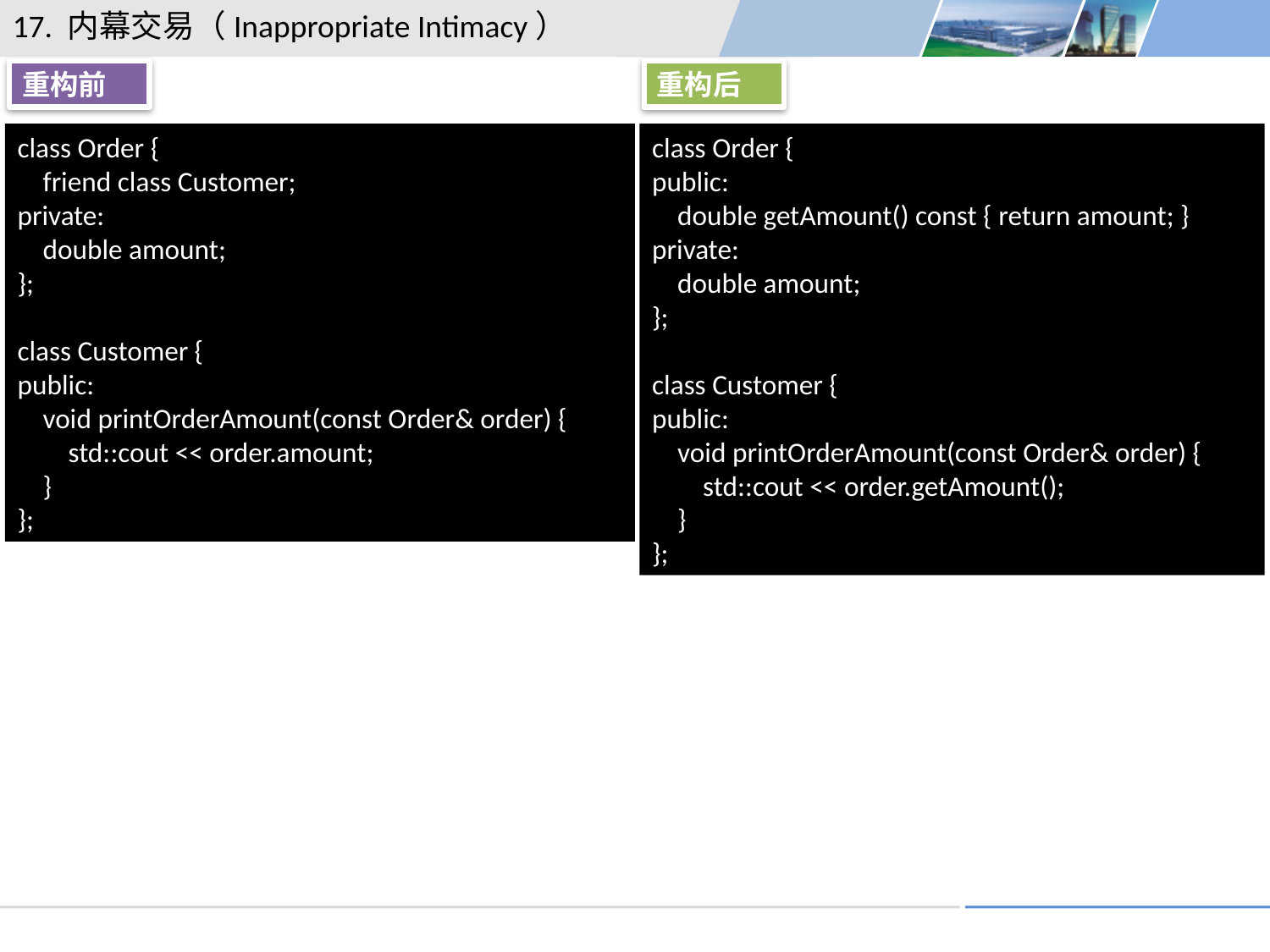

17. 内幕交易（Inappropriate Intimacy）
重构前
重构后
class Order {
    friend class Customer;
private:
    double amount;
};

class Customer {
public:
    void printOrderAmount(const Order& order) {
        std::cout << order.amount;
    }
};
class Order {
public:
    double getAmount() const { return amount; }
private:
    double amount;
};

class Customer {
public:
    void printOrderAmount(const Order& order) {
        std::cout << order.getAmount();
    }
};